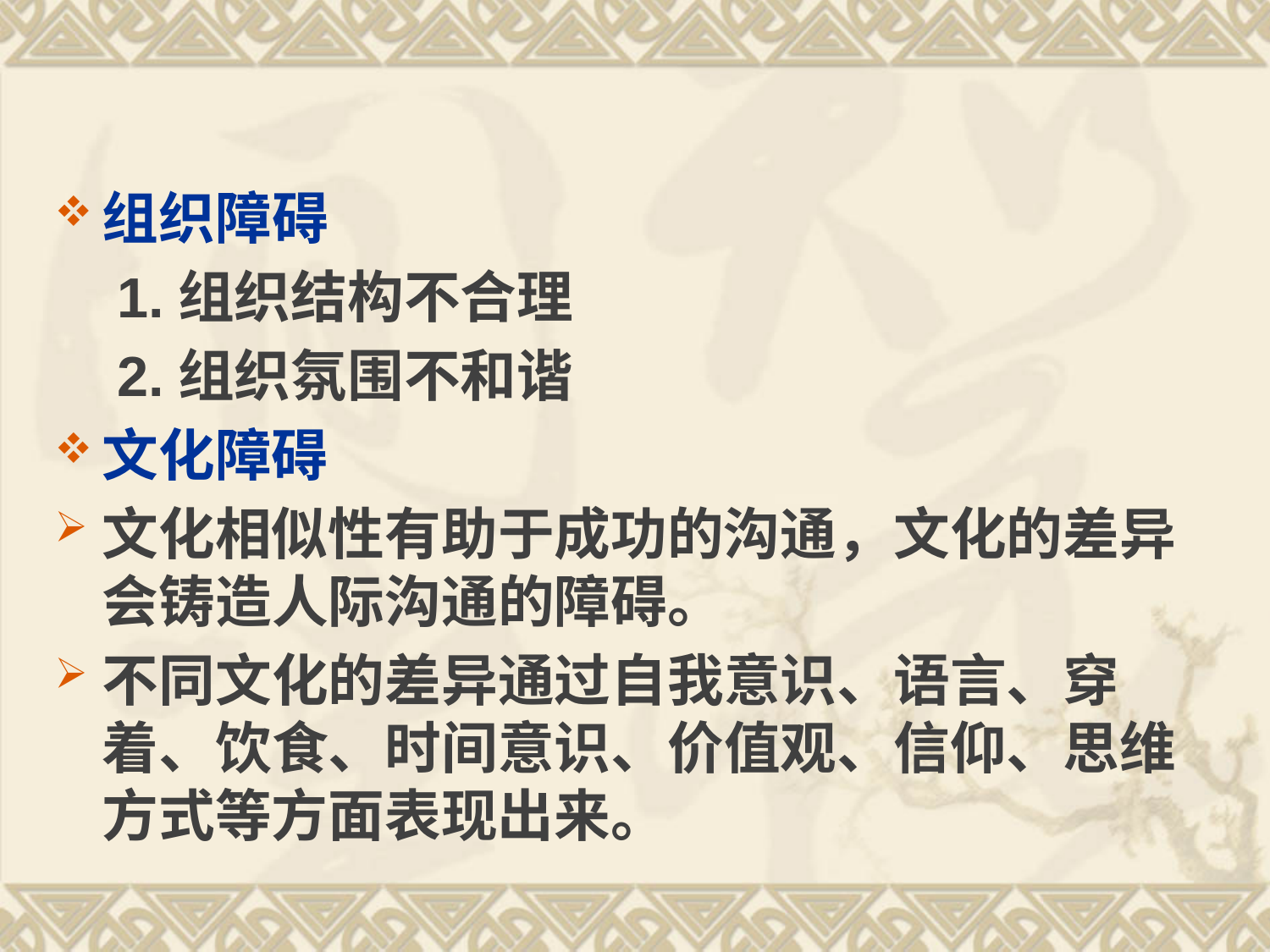

组织障碍
    1.组织结构不合理
    2.组织氛围不和谐
文化障碍
文化相似性有助于成功的沟通，文化的差异会铸造人际沟通的障碍。
不同文化的差异通过自我意识、语言、穿着、饮食、时间意识、价值观、信仰、思维方式等方面表现出来。